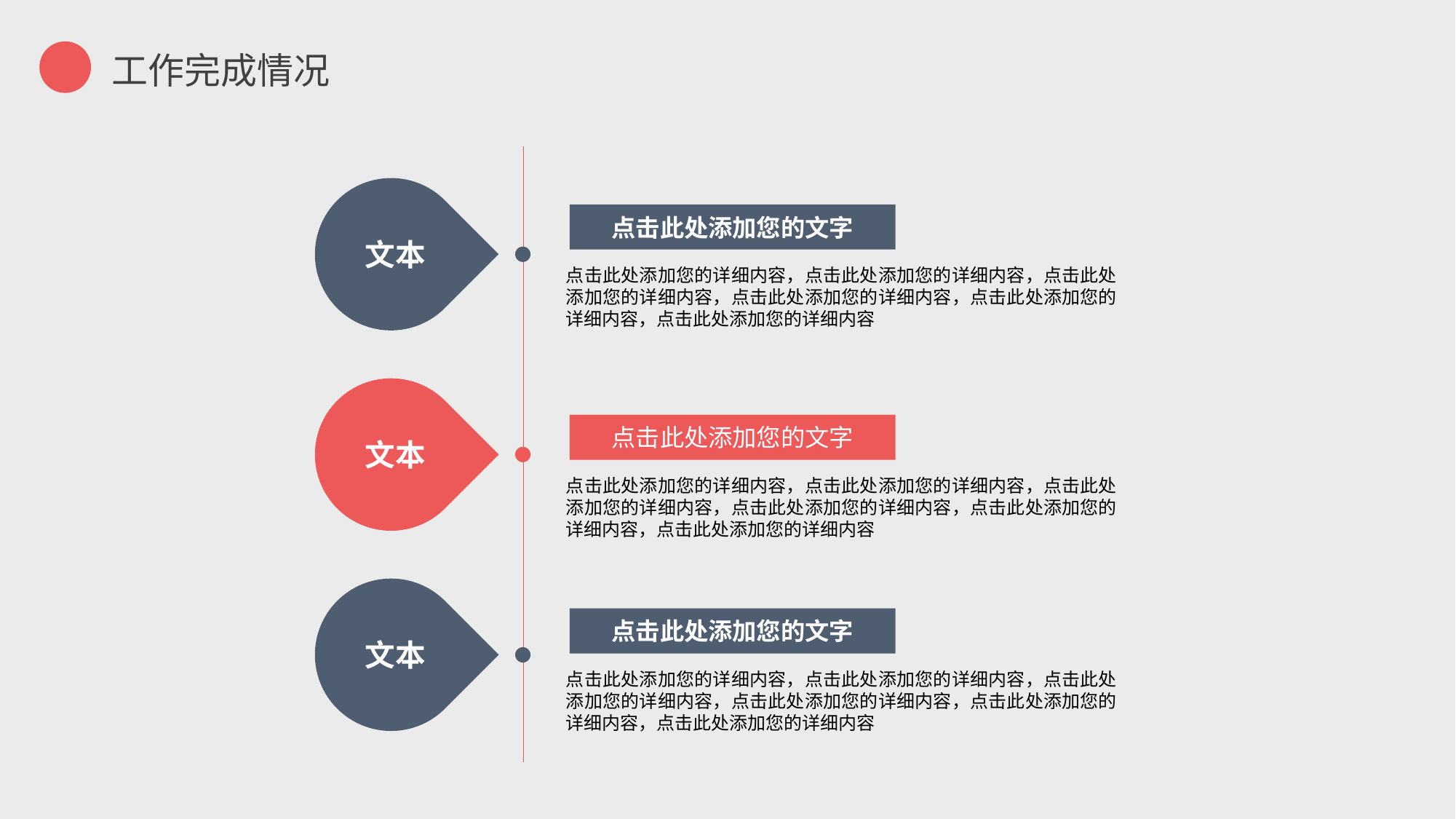

工作完成情况

文本
点击此处添加您的文字

点击此处添加您的详细内容，点击此处添加您的详细内容，点击此处添加您的详细内容，点击此处添加您的详细内容，点击此处添加您的详细内容，点击此处添加您的详细内容

文本
点击此处添加您的文字

点击此处添加您的详细内容，点击此处添加您的详细内容，点击此处添加您的详细内容，点击此处添加您的详细内容，点击此处添加您的详细内容，点击此处添加您的详细内容

文本
点击此处添加您的文字

点击此处添加您的详细内容，点击此处添加您的详细内容，点击此处添加您的详细内容，点击此处添加您的详细内容，点击此处添加您的详细内容，点击此处添加您的详细内容